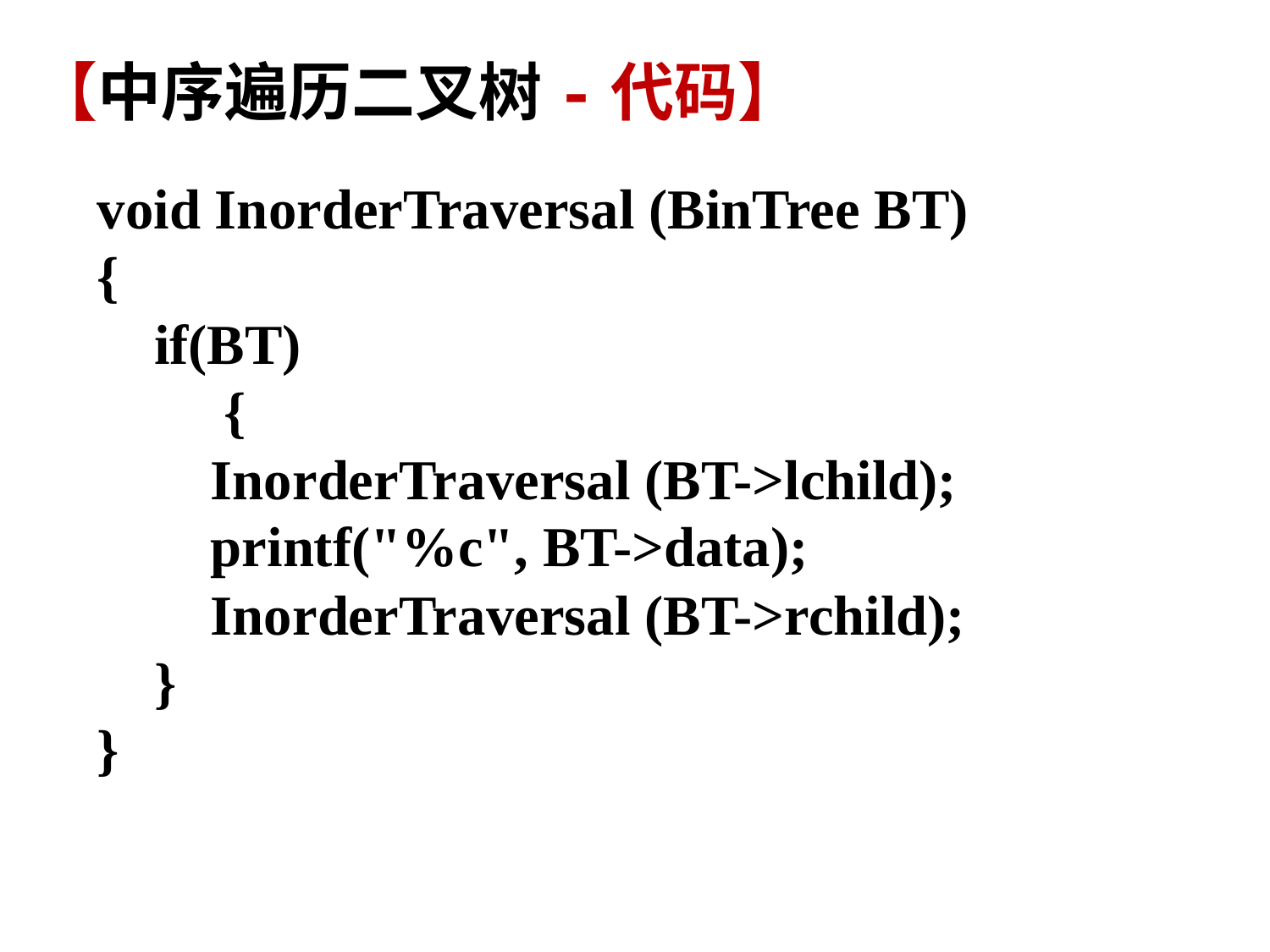

【中序遍历二叉树-代码】
void InorderTraversal (BinTree BT)
{
    if(BT)
	{
        InorderTraversal (BT->lchild);
        printf("%c", BT->data);
        InorderTraversal (BT->rchild);
    }
}